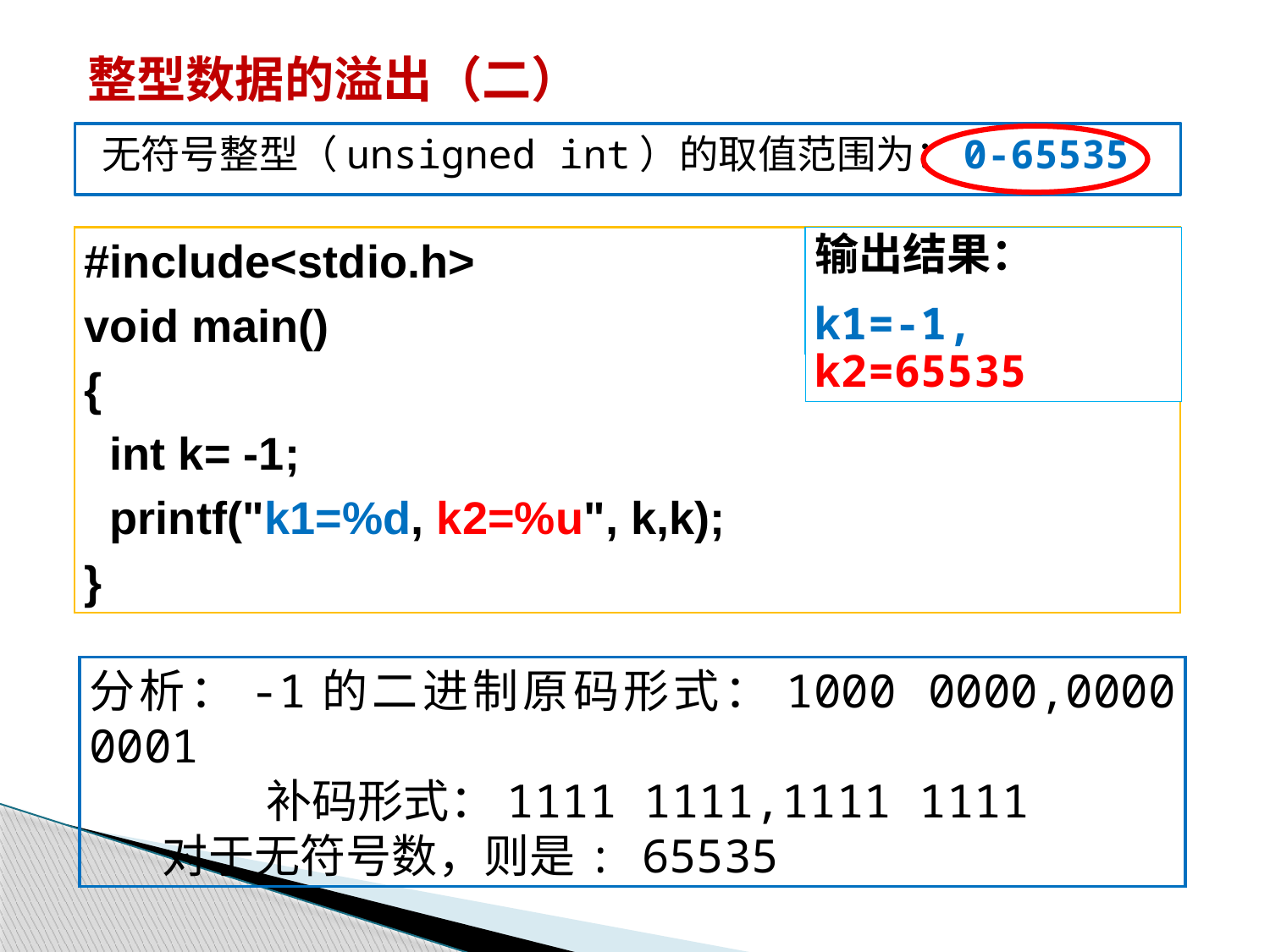

整型数据的溢出（二）
无符号整型（unsigned int）的取值范围为：0-65535

#include<stdio.h>
void main()
{
  int k= -1;
  printf("k1=%d, k2=%u", k,k);
}
输出结果：
k1=-1,  k2=-1
输出结果：
k1=-1, k2=65535
分析：-1的二进制原码形式：1000 0000,0000 0001
                补码形式：1111 1111,1111 1111
      对于无符号数，则是: 65535